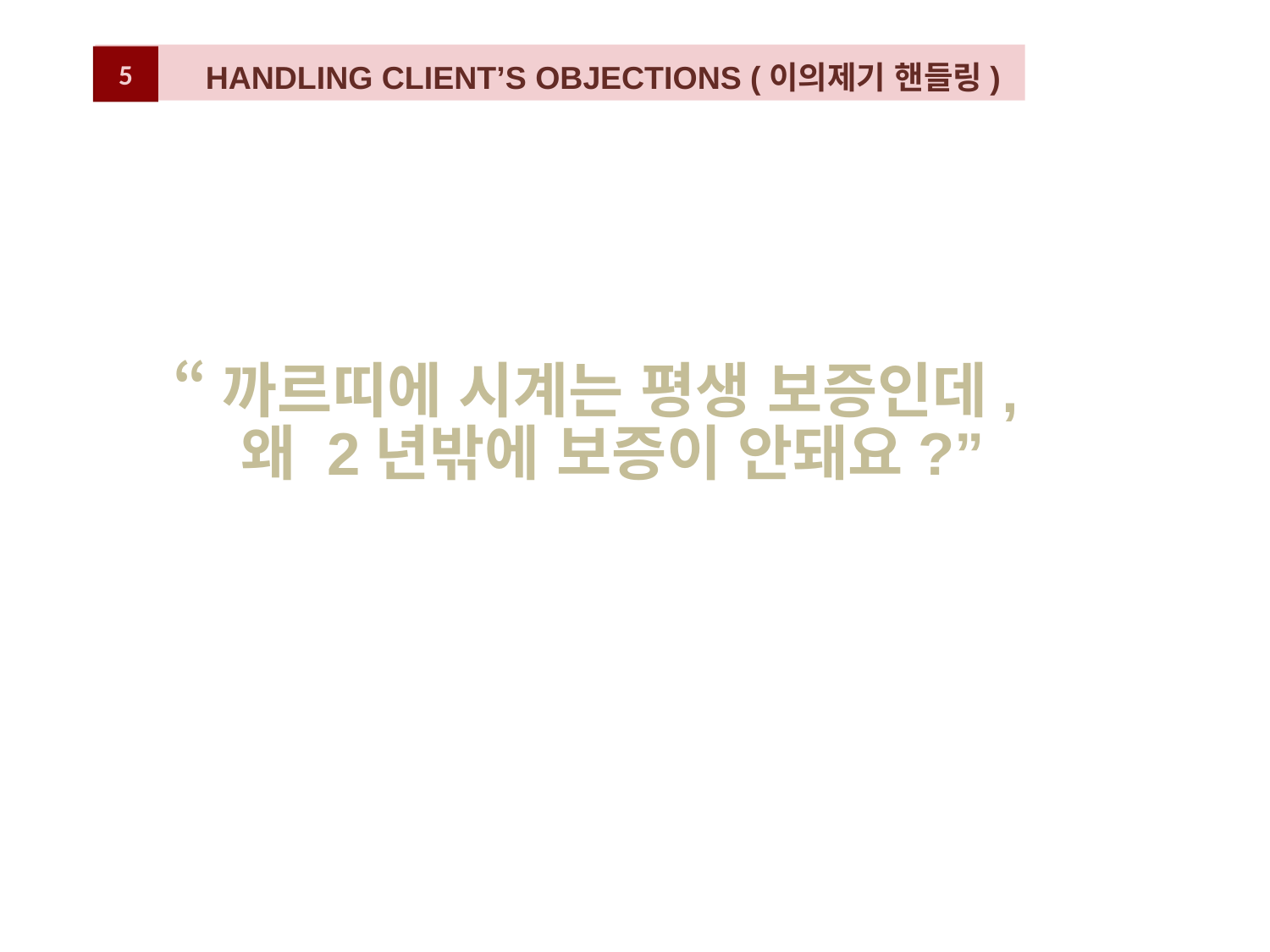

HANDLING CLIENT’S OBJECTIONS (이의제기 핸들링)

5
“까르띠에 시계는 평생 보증인데,
왜 2년밖에 보증이 안돼요?”